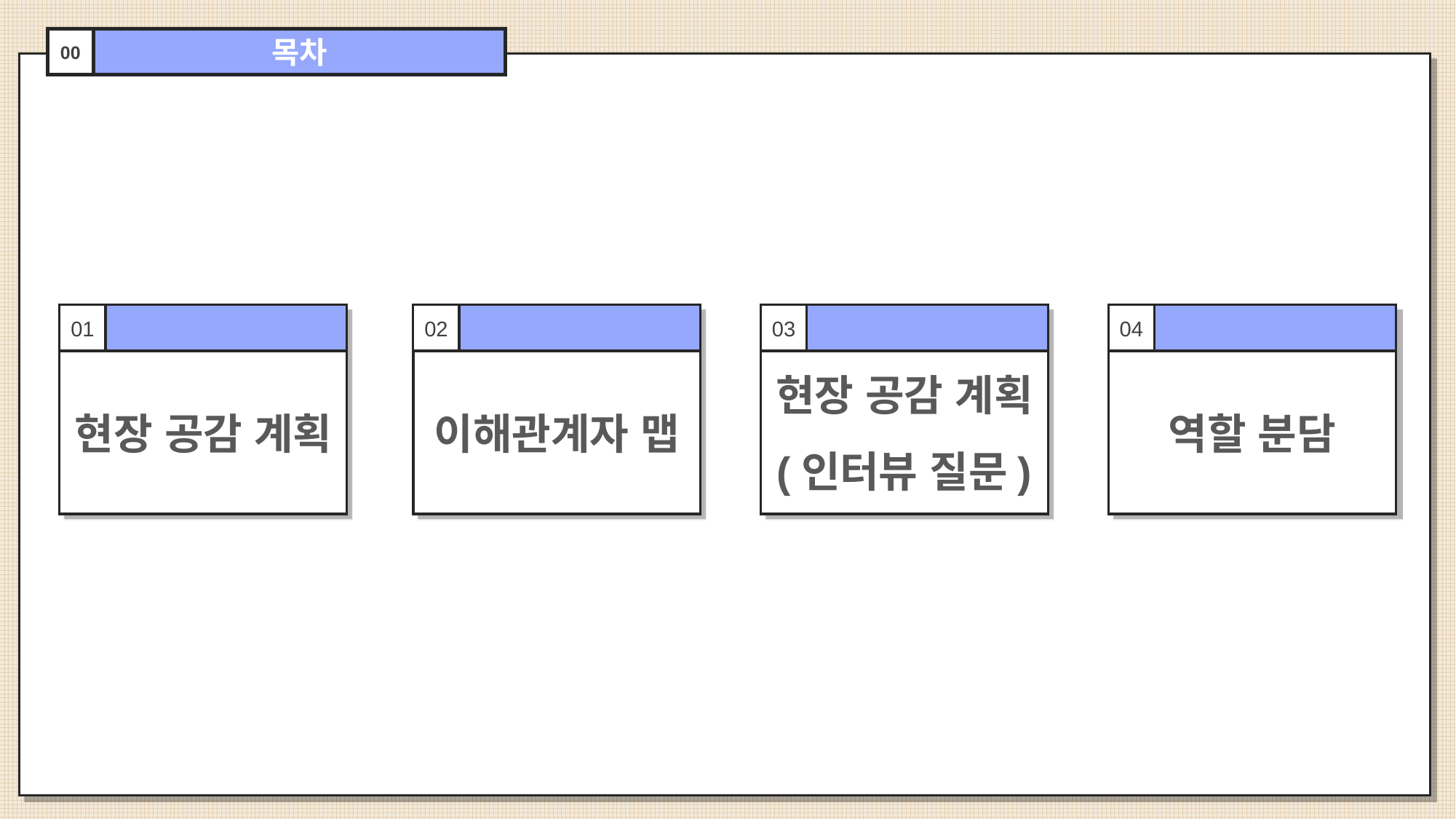

00
목차

현장 공감 계획
01

이해관계자 맵
02

현장 공감 계획
(인터뷰 질문)
03

역할 분담
04